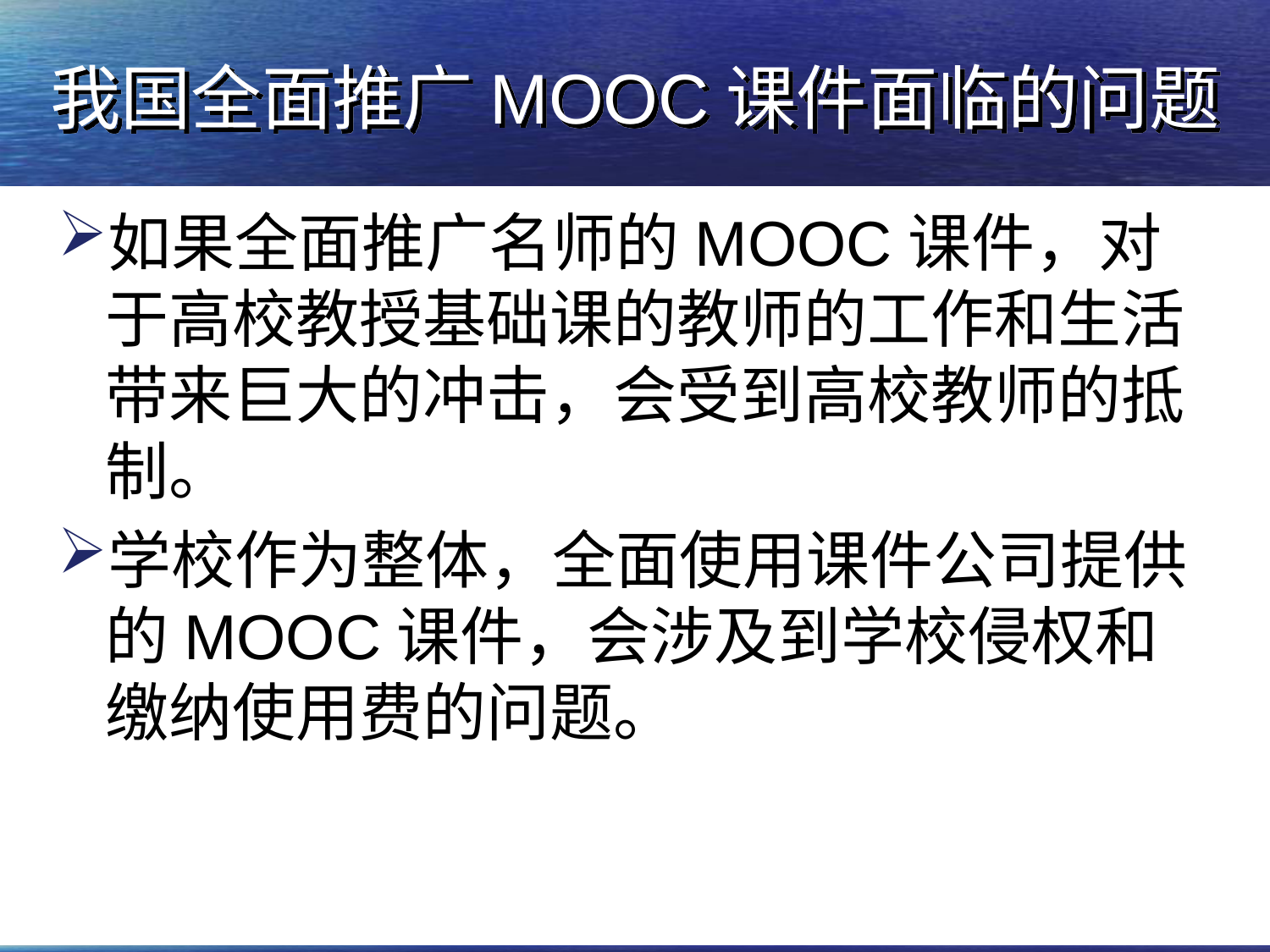

# 我国全面推广MOOC课件面临的问题
如果全面推广名师的MOOC课件，对于高校教授基础课的教师的工作和生活带来巨大的冲击，会受到高校教师的抵制。
学校作为整体，全面使用课件公司提供的MOOC课件，会涉及到学校侵权和缴纳使用费的问题。